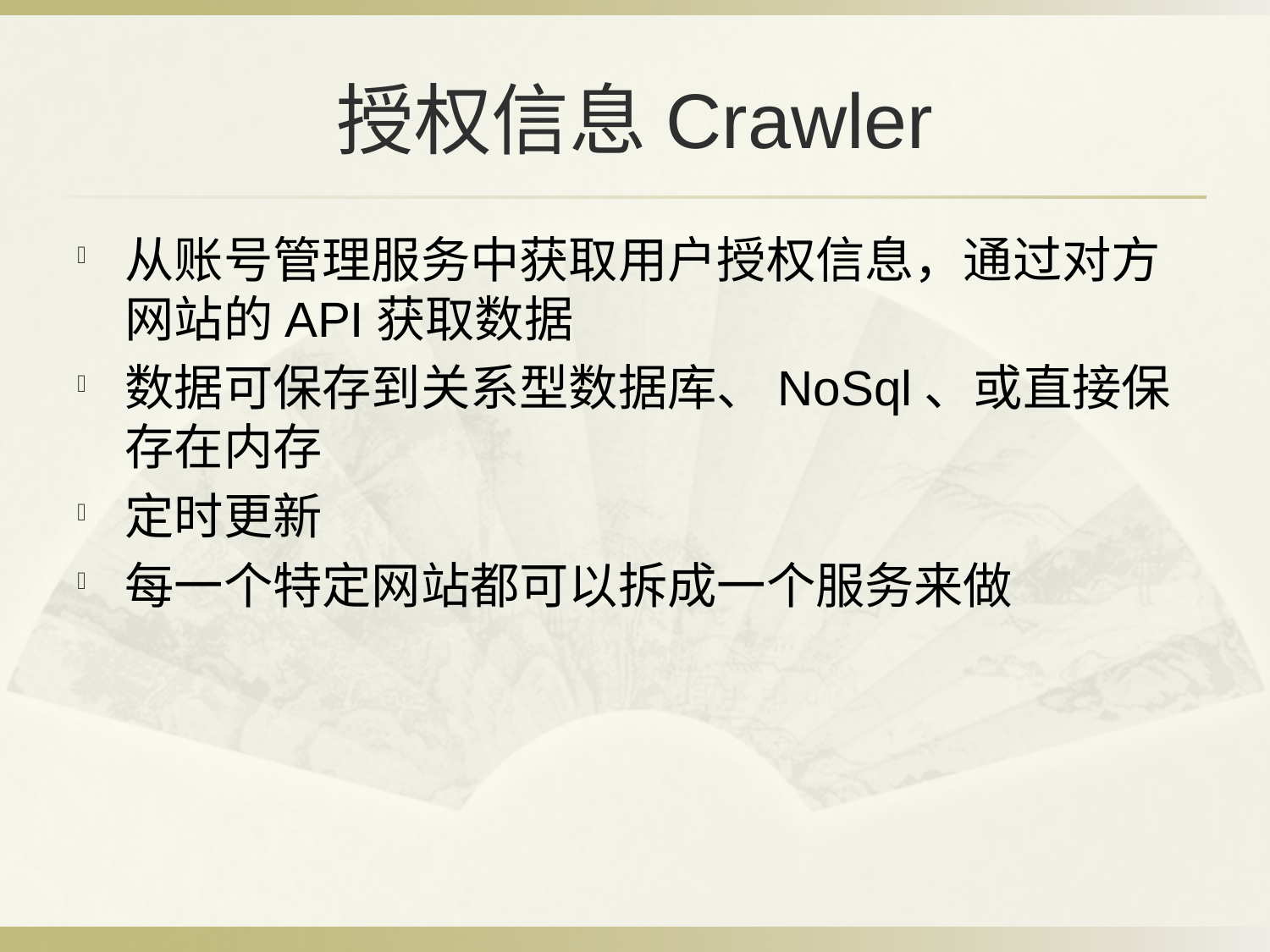

# 授权信息Crawler
从账号管理服务中获取用户授权信息，通过对方网站的API获取数据
数据可保存到关系型数据库、NoSql、或直接保存在内存
定时更新
每一个特定网站都可以拆成一个服务来做